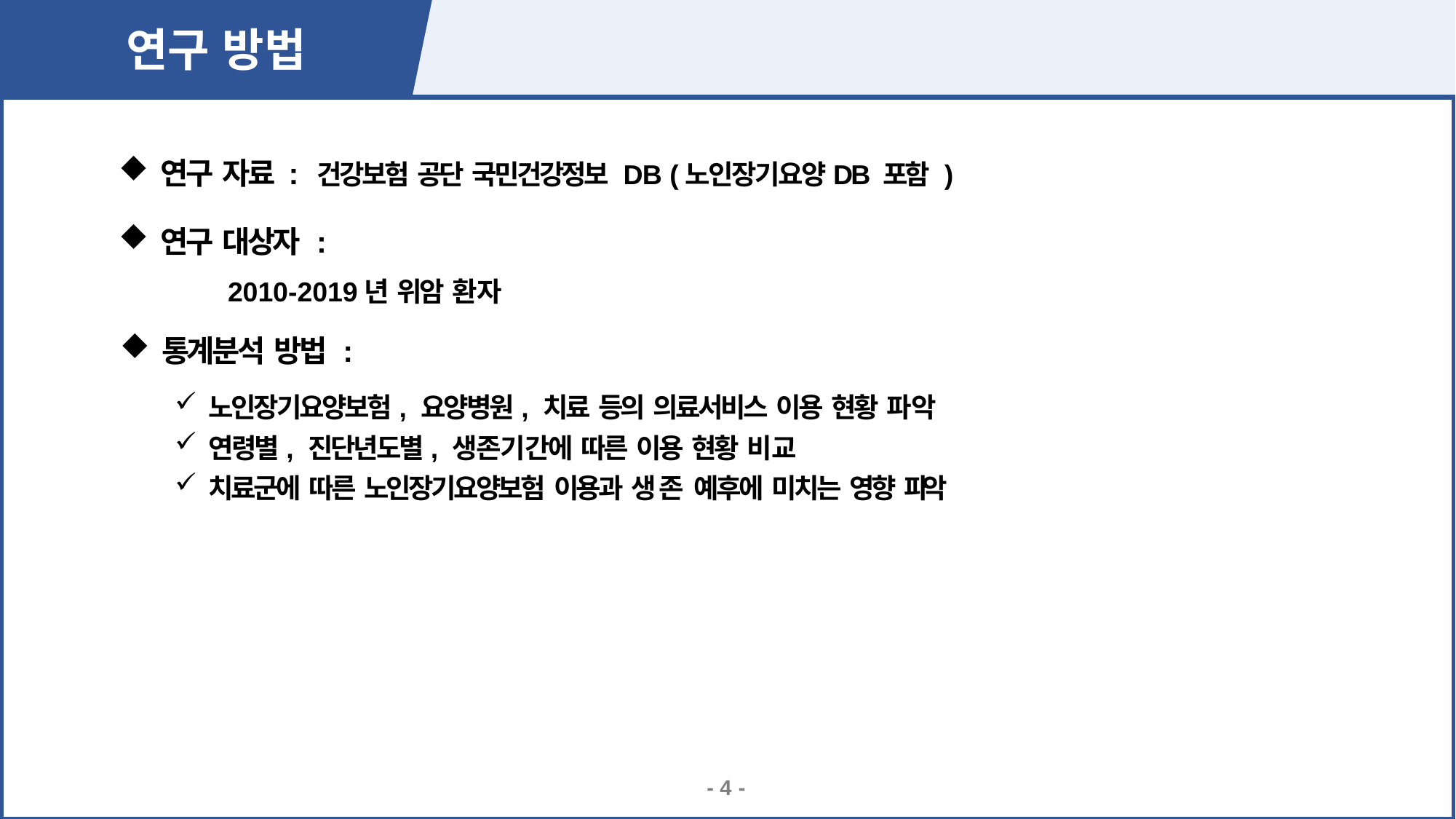

연구 방법

# 연구 방법

연구 자료 : 건강보험 공단 국민건강정보 DB (노인장기요양DB 포함 )

연구 대상자 :
2010-2019년 위암 환자

통계분석 방법 :
노인장기요양보험, 요양병원, 치료 등의 의료서비스 이용 현황 파악
연령별, 진단년도별, 생존기간에 따른 이용 현황 비교
치료군에 따른 노인장기요양보험 이용과 생존 예후에 미치는 영향 파악
- 4 -